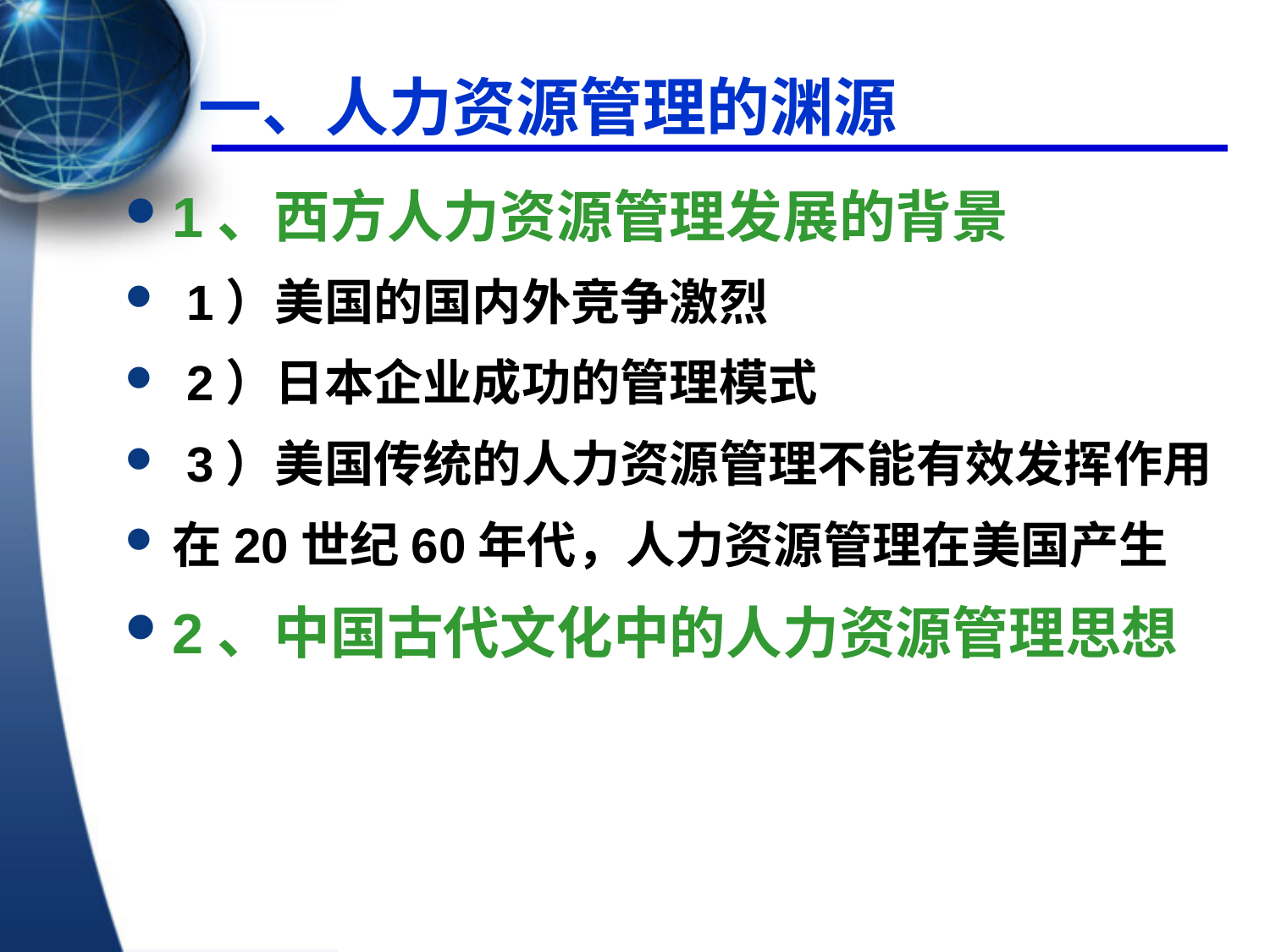

# 一、人力资源管理的渊源
1、西方人力资源管理发展的背景
 1）美国的国内外竞争激烈
 2）日本企业成功的管理模式
 3）美国传统的人力资源管理不能有效发挥作用
在20世纪60年代，人力资源管理在美国产生
2、中国古代文化中的人力资源管理思想